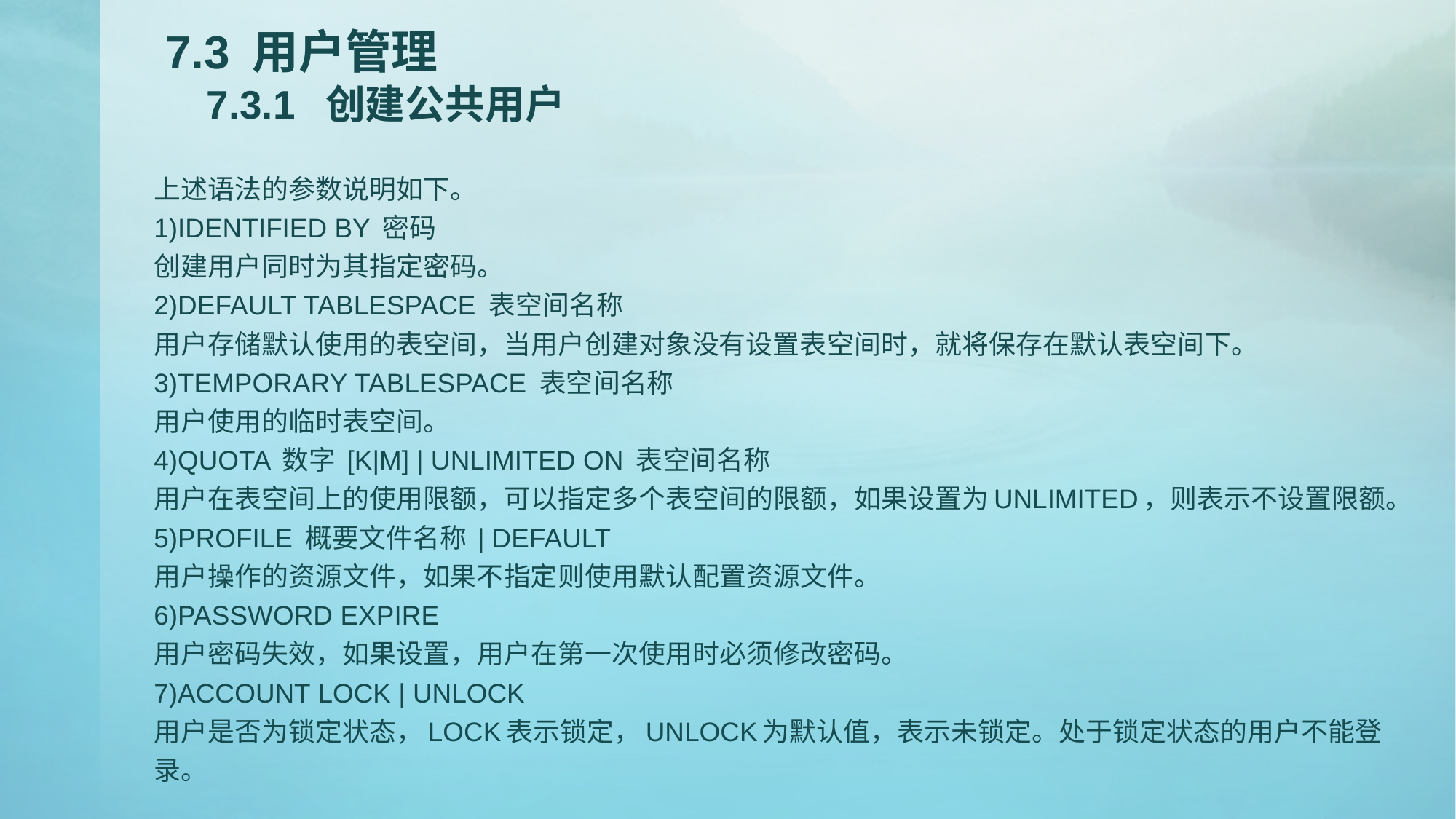

# 7.3 用户管理 7.3.1  创建公共用户
上述语法的参数说明如下。
1)IDENTIFIED BY 密码
创建用户同时为其指定密码。
2)DEFAULT TABLESPACE 表空间名称
用户存储默认使用的表空间，当用户创建对象没有设置表空间时，就将保存在默认表空间下。
3)TEMPORARY TABLESPACE 表空间名称
用户使用的临时表空间。
4)QUOTA 数字 [K|M] | UNLIMITED ON 表空间名称
用户在表空间上的使用限额，可以指定多个表空间的限额，如果设置为UNLIMITED，则表示不设置限额。
5)PROFILE 概要文件名称 | DEFAULT
用户操作的资源文件，如果不指定则使用默认配置资源文件。
6)PASSWORD EXPIRE
用户密码失效，如果设置，用户在第一次使用时必须修改密码。
7)ACCOUNT LOCK | UNLOCK
用户是否为锁定状态，LOCK表示锁定，UNLOCK为默认值，表示未锁定。处于锁定状态的用户不能登录。